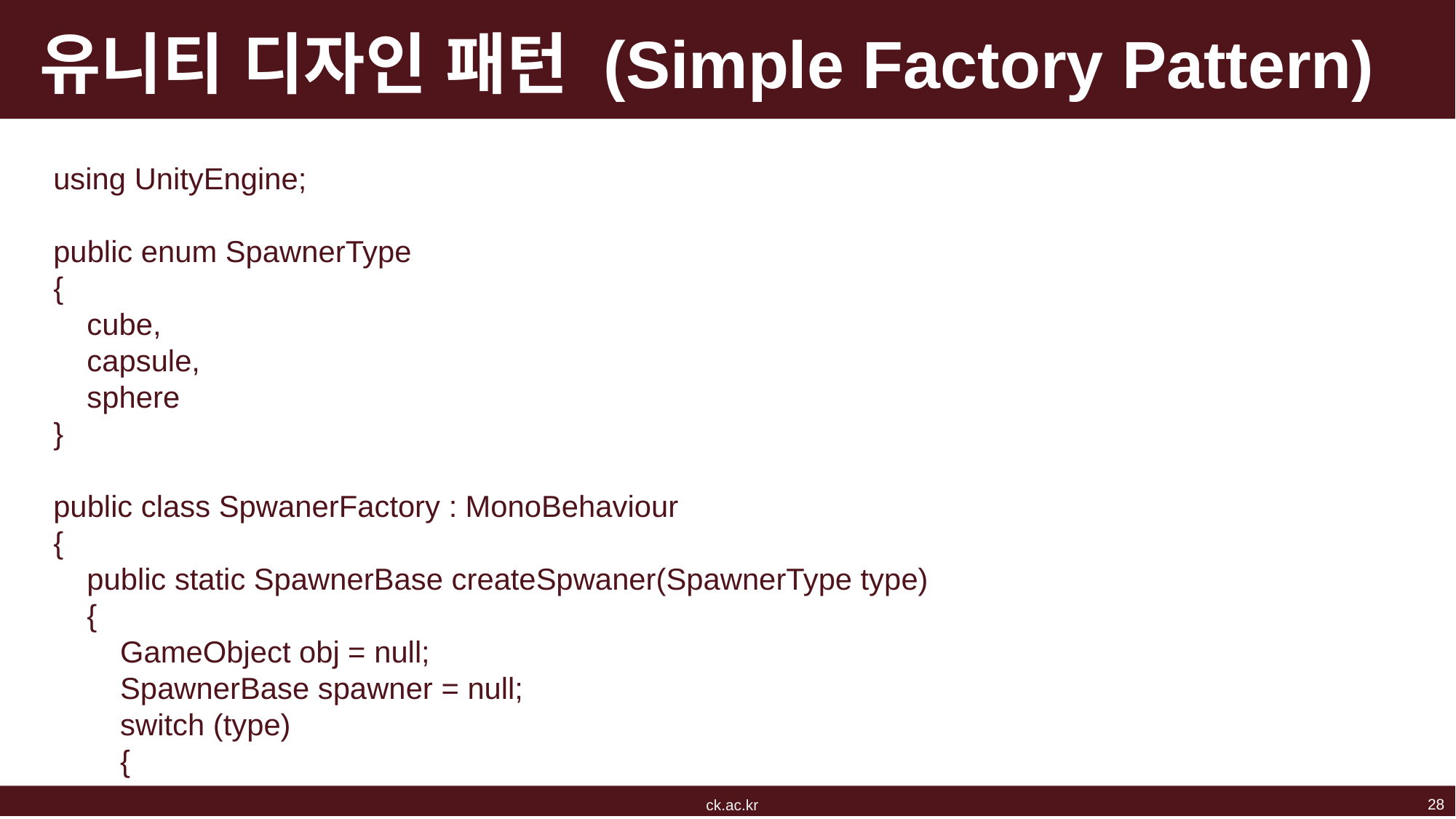

# 유니티 디자인 패턴 (Simple Factory Pattern)
using UnityEngine;

public enum SpawnerType
{
    cube,
    capsule,
    sphere
}

public class SpwanerFactory : MonoBehaviour
{
    public static SpawnerBase createSpwaner(SpawnerType type)
    {
        GameObject obj = null;
        SpawnerBase spawner = null;
        switch (type)
        {

28
ck.ac.kr